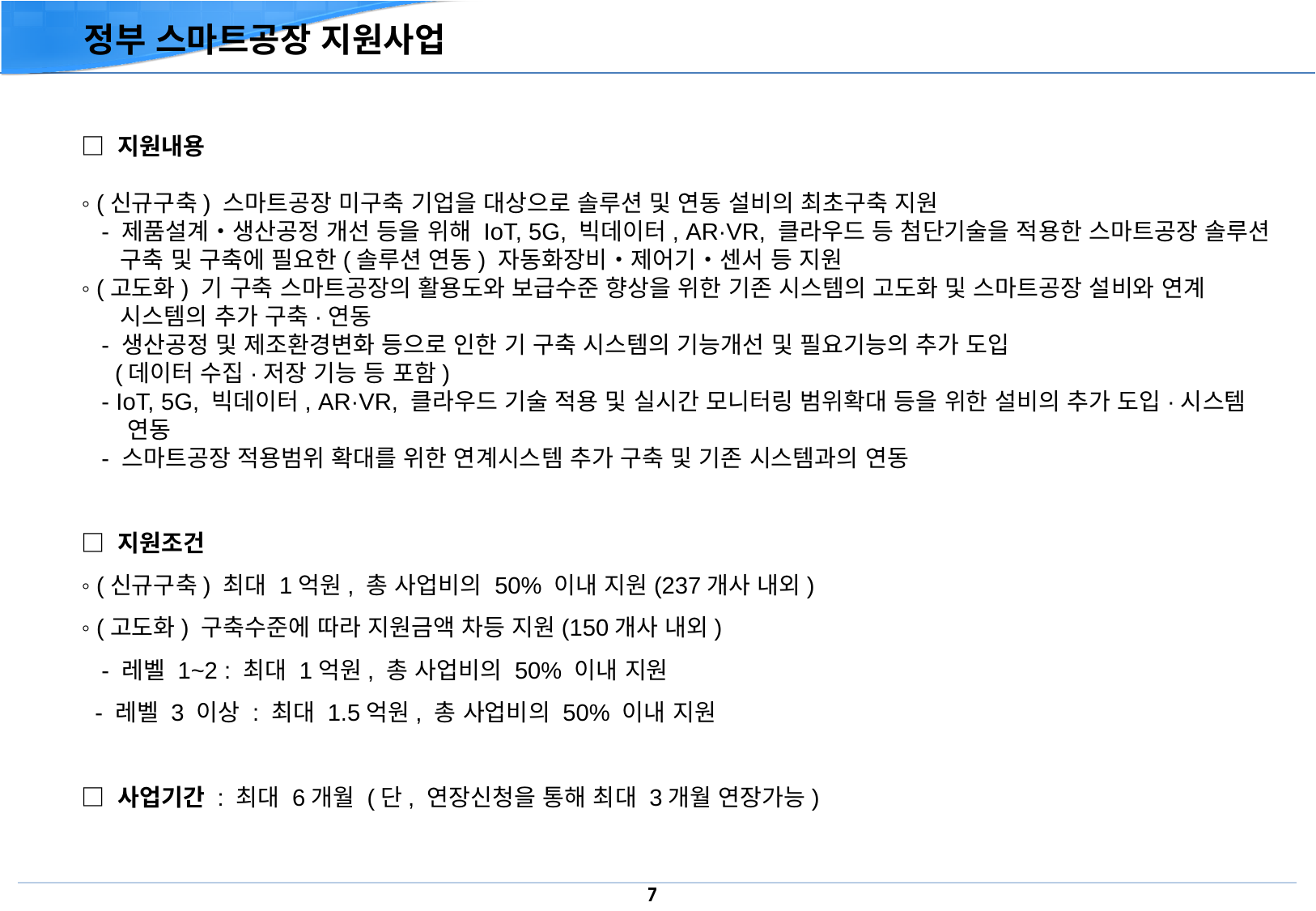

정부 스마트공장 지원사업
□ 지원내용

◦ (신규구축) 스마트공장 미구축 기업을 대상으로 솔루션 및 연동 설비의 최초구축 지원
   - 제품설계‧생산공정 개선 등을 위해 IoT, 5G, 빅데이터, AR·VR, 클라우드 등 첨단기술을 적용한 스마트공장 솔루션
     구축 및 구축에 필요한(솔루션 연동) 자동화장비‧제어기‧센서 등 지원
◦ (고도화) 기 구축 스마트공장의 활용도와 보급수준 향상을 위한 기존 시스템의 고도화 및 스마트공장 설비와 연계
     시스템의 추가 구축·연동
   - 생산공정 및 제조환경변화 등으로 인한 기 구축 시스템의 기능개선 및 필요기능의 추가 도입
     (데이터 수집·저장 기능 등 포함)
   - IoT, 5G, 빅데이터, AR·VR, 클라우드 기술 적용 및 실시간 모니터링 범위확대 등을 위한 설비의 추가 도입·시스템
      연동
   - 스마트공장 적용범위 확대를 위한 연계시스템 추가 구축 및 기존 시스템과의 연동

□ 지원조건
◦ (신규구축) 최대 1억원, 총 사업비의 50% 이내 지원(237개사 내외)
◦ (고도화) 구축수준에 따라 지원금액 차등 지원(150개사 내외)
   - 레벨 1~2 : 최대 1억원, 총 사업비의 50% 이내 지원
  - 레벨 3 이상 : 최대 1.5억원, 총 사업비의 50% 이내 지원

□ 사업기간 : 최대 6개월 (단, 연장신청을 통해 최대 3개월 연장가능)